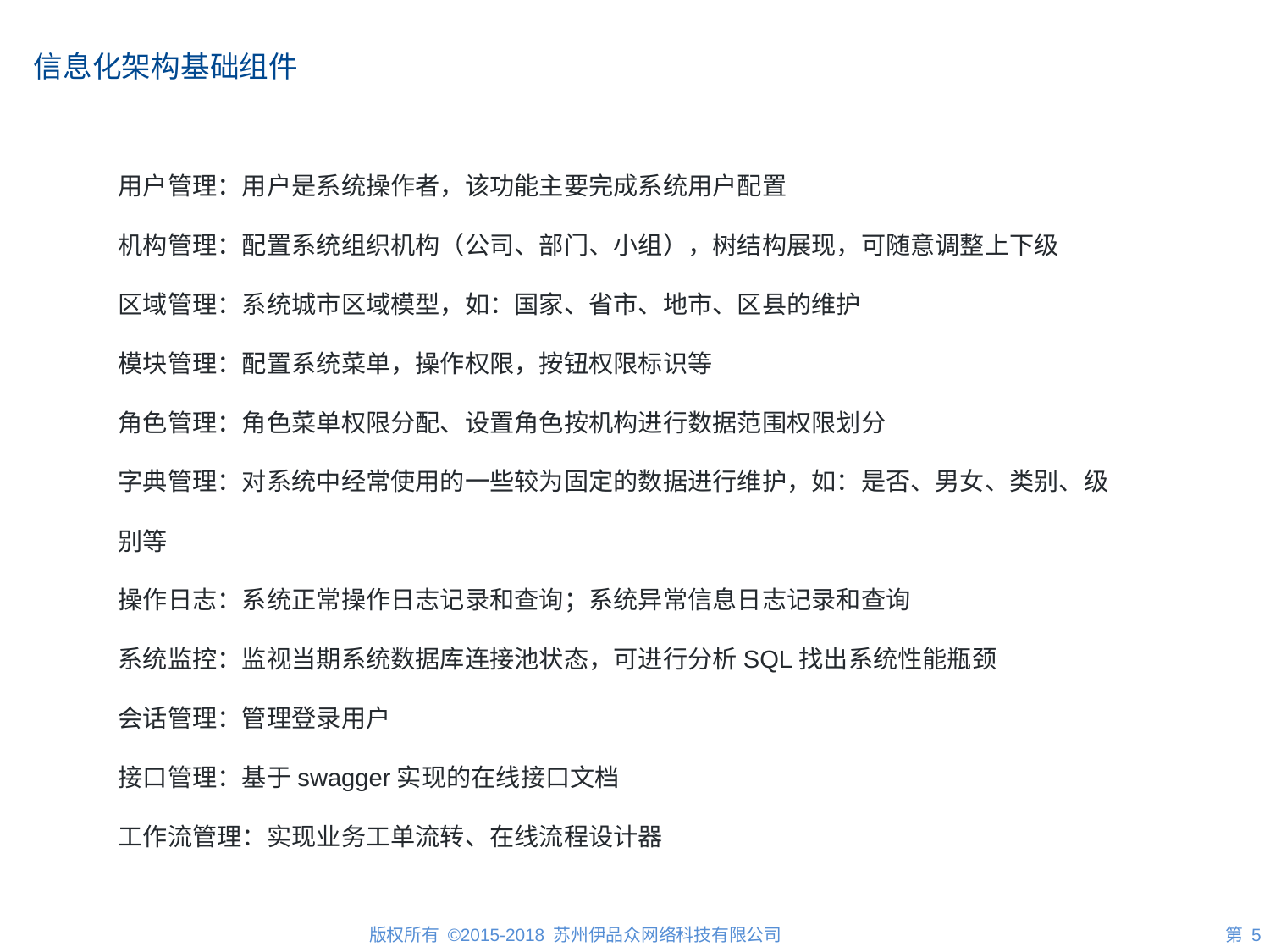

信息化架构基础组件
用户管理：用户是系统操作者，该功能主要完成系统用户配置
机构管理：配置系统组织机构（公司、部门、小组），树结构展现，可随意调整上下级
区域管理：系统城市区域模型，如：国家、省市、地市、区县的维护
模块管理：配置系统菜单，操作权限，按钮权限标识等
角色管理：角色菜单权限分配、设置角色按机构进行数据范围权限划分
字典管理：对系统中经常使用的一些较为固定的数据进行维护，如：是否、男女、类别、级别等
操作日志：系统正常操作日志记录和查询；系统异常信息日志记录和查询
系统监控：监视当期系统数据库连接池状态，可进行分析SQL找出系统性能瓶颈
会话管理：管理登录用户
接口管理：基于swagger实现的在线接口文档
工作流管理：实现业务工单流转、在线流程设计器